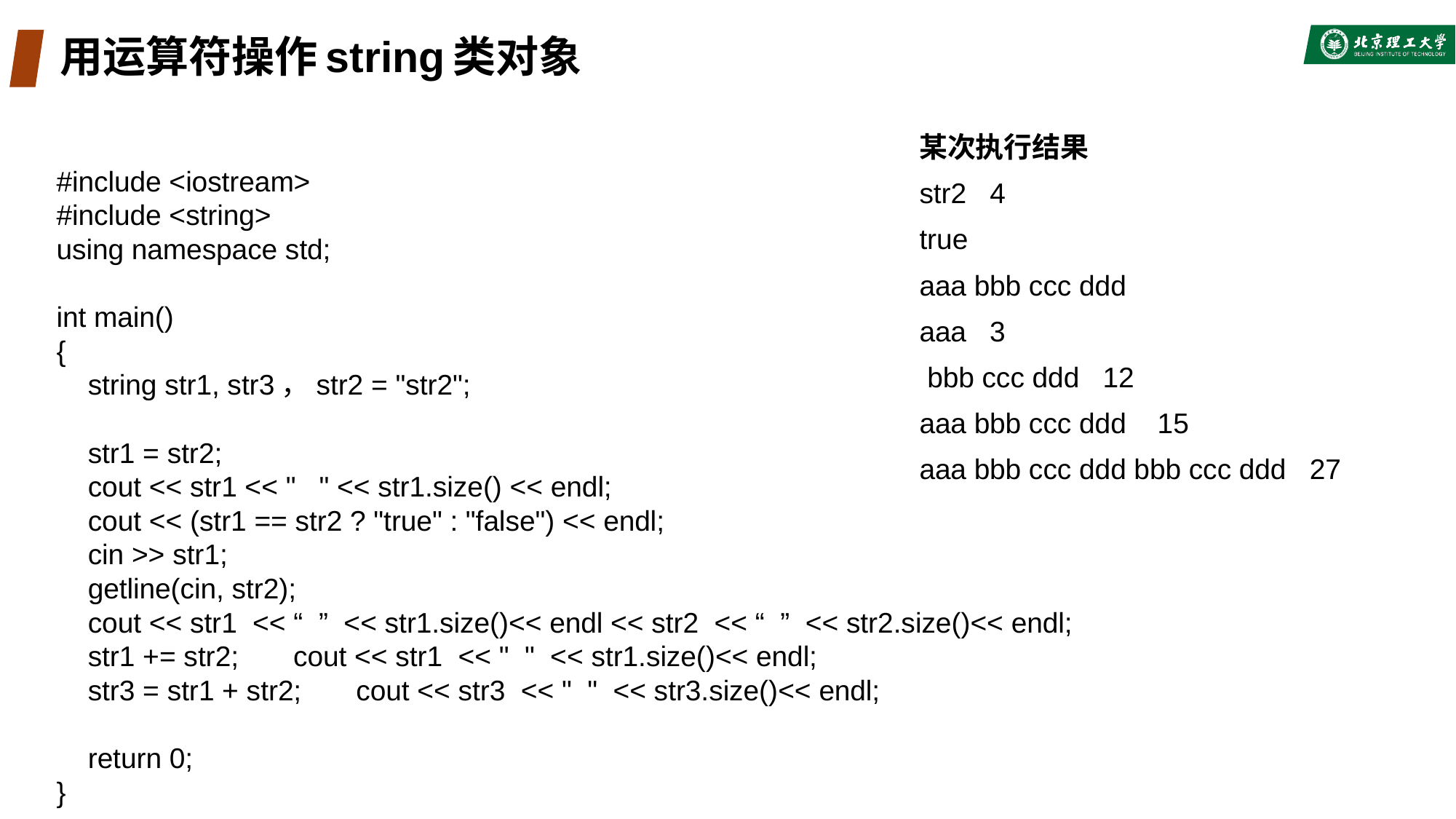

# 用运算符操作string类对象
某次执行结果
str2   4
true
aaa bbb ccc ddd
aaa   3
 bbb ccc ddd   12
aaa bbb ccc ddd    15
aaa bbb ccc ddd bbb ccc ddd   27
#include <iostream>
#include <string>
using namespace std;

int main()
{
    string str1, str3，str2 = "str2";

    str1 = str2;
    cout << str1 << "   " << str1.size() << endl;
    cout << (str1 == str2 ? "true" : "false") << endl;
    cin >> str1;
    getline(cin, str2);
    cout << str1  << “  ”  << str1.size()<< endl << str2  << “  ”  << str2.size()<< endl;
    str1 += str2;       cout << str1  << "  "  << str1.size()<< endl;
    str3 = str1 + str2;       cout << str3  << "  "  << str3.size()<< endl;

    return 0;
}